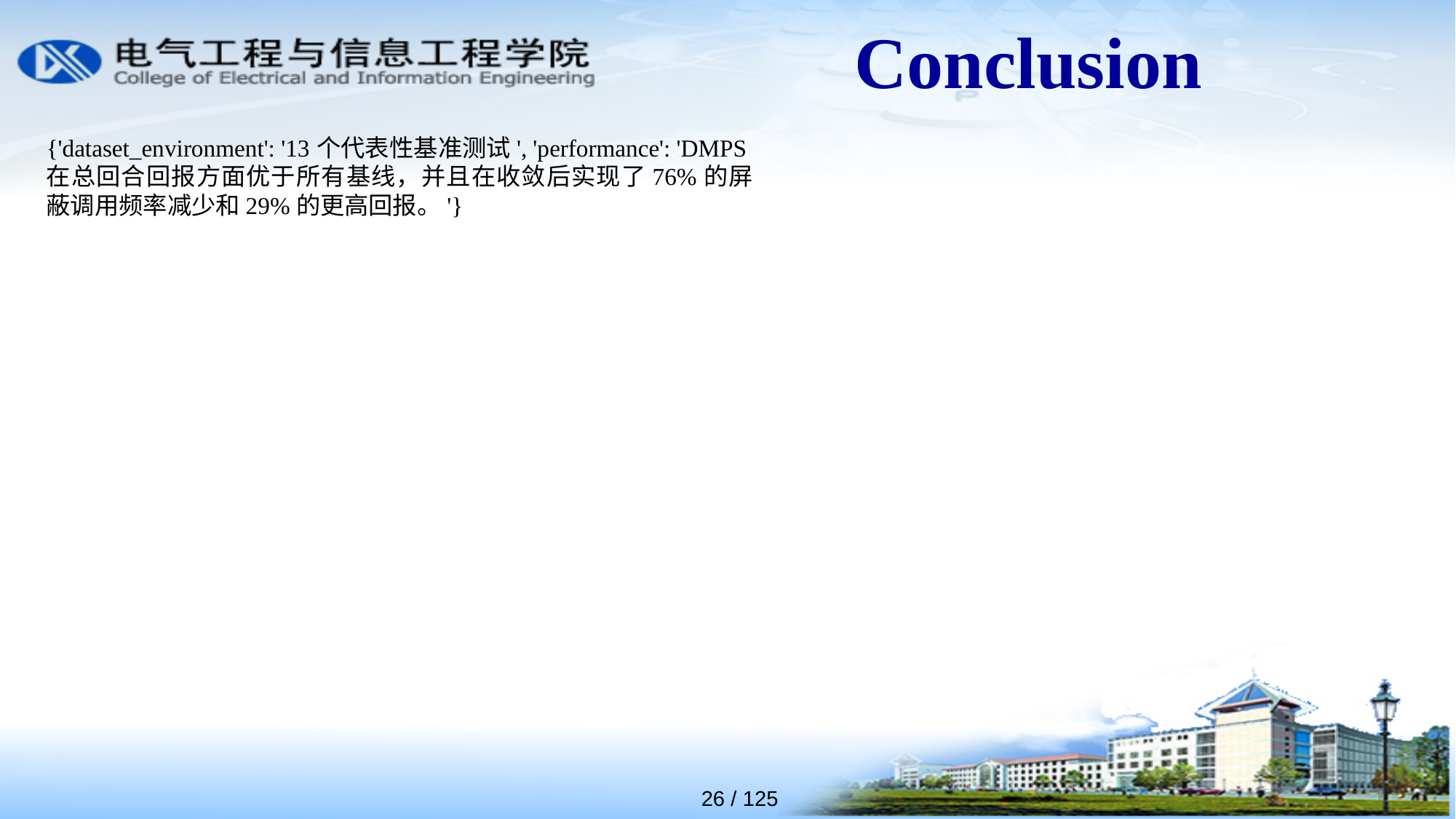

Conclusion
{'dataset_environment': '13个代表性基准测试', 'performance': 'DMPS在总回合回报方面优于所有基线，并且在收敛后实现了76%的屏蔽调用频率减少和29%的更高回报。'}
26 / 125